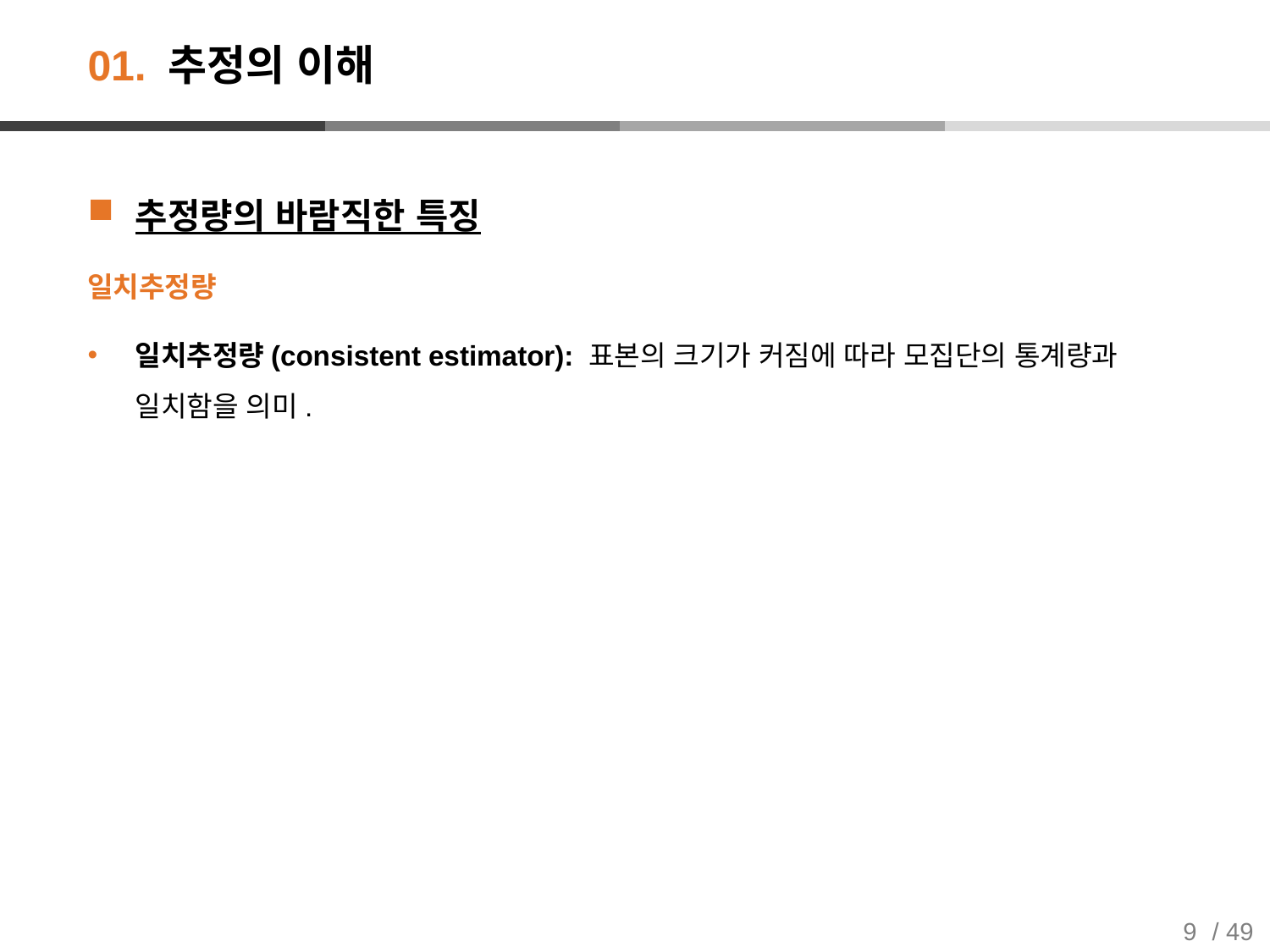

# 01. 추정의 이해
추정량의 바람직한 특징
일치추정량
일치추정량(consistent estimator): 표본의 크기가 커짐에 따라 모집단의 통계량과 일치함을 의미.